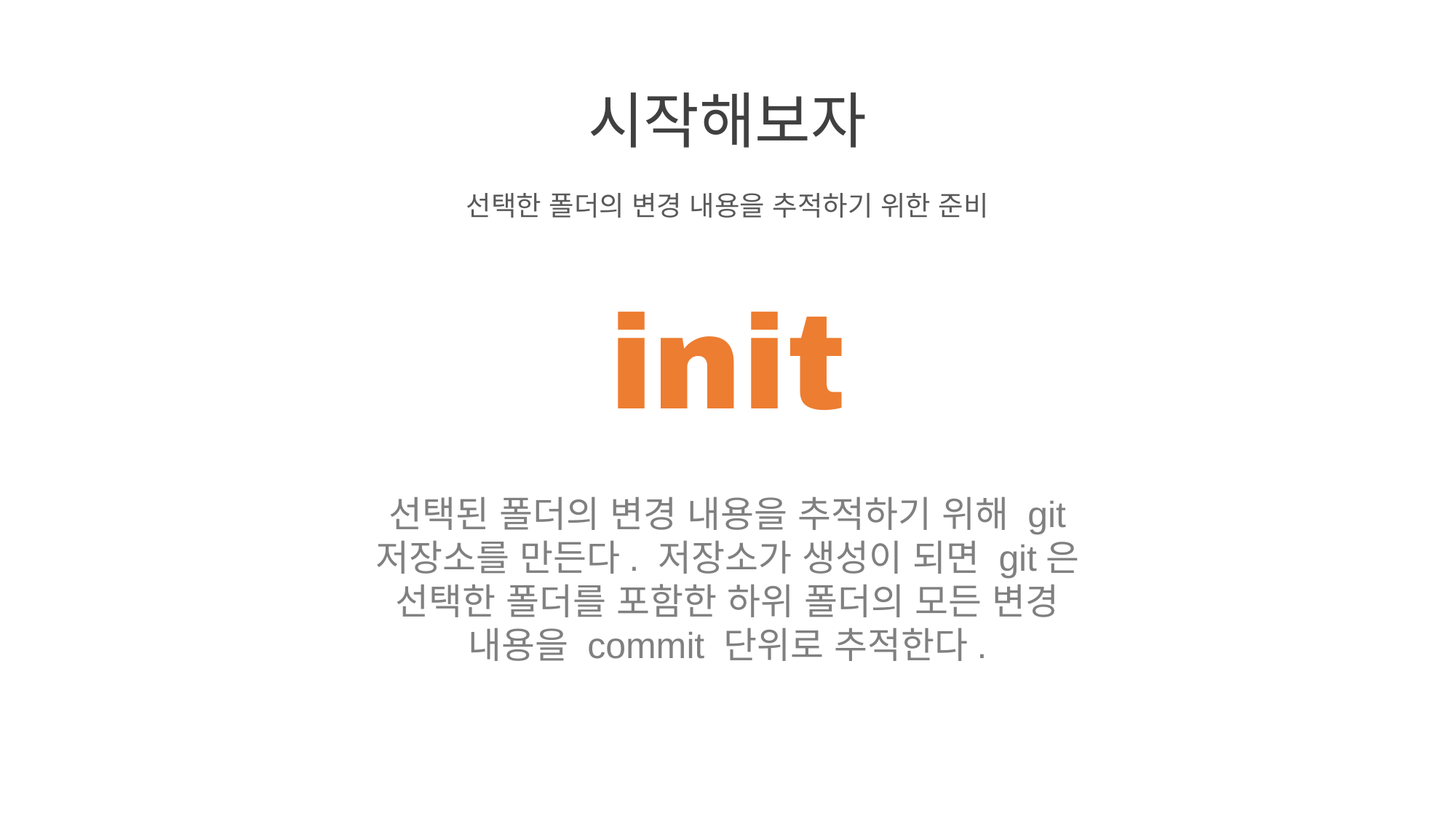

시작해보자
선택한 폴더의 변경 내용을 추적하기 위한 준비
init
선택된 폴더의 변경 내용을 추적하기 위해 git
저장소를 만든다. 저장소가 생성이 되면 git은
선택한 폴더를 포함한 하위 폴더의 모든 변경
내용을 commit 단위로 추적한다.